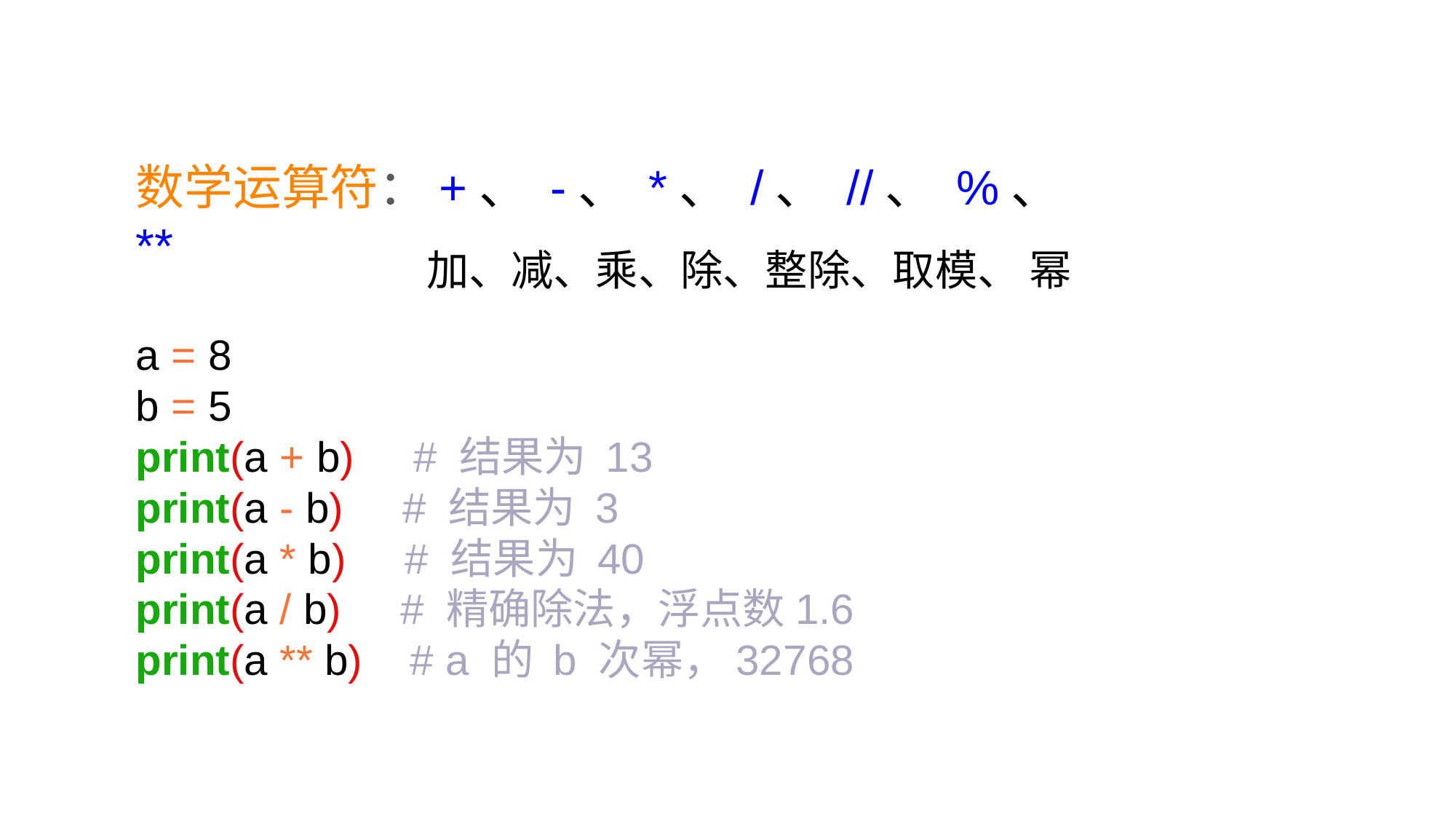

数学运算符：+、 -、 *、 /、 //、 %、 **
加、减、乘、除、整除、取模、 幂
a = 8
b = 5
print(a + b)     # 结果为 13
print(a - b)     # 结果为 3
print(a * b)     # 结果为 40
print(a / b)     # 精确除法，浮点数1.6
print(a ** b)    # a 的 b 次幂，32768